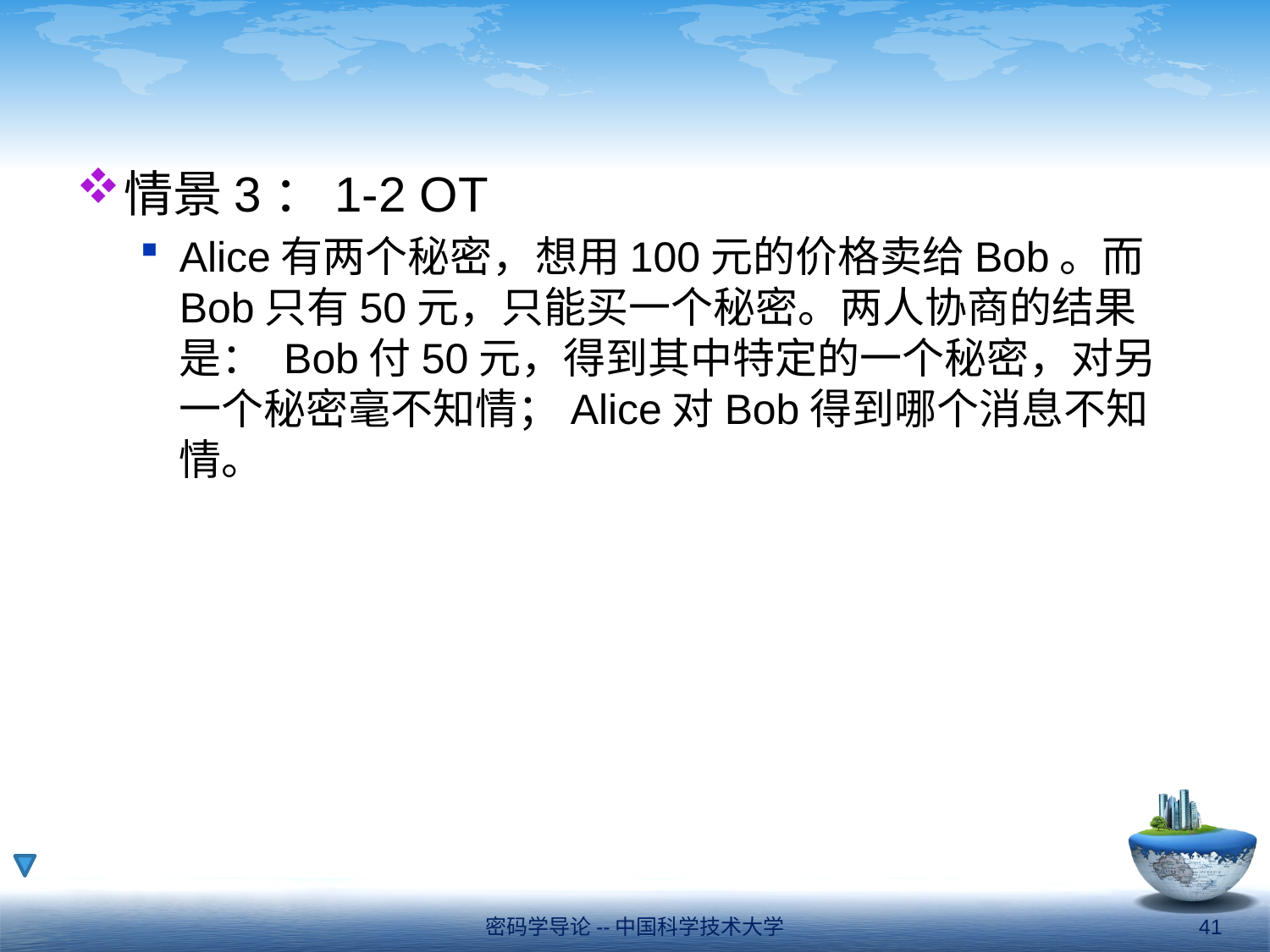

#
情景3：1-2 OT
Alice有两个秘密，想用100元的价格卖给Bob。而Bob只有50元，只能买一个秘密。两人协商的结果是： Bob付50元，得到其中特定的一个秘密，对另一个秘密毫不知情；Alice对Bob得到哪个消息不知情。

密码学导论--中国科学技术大学
41